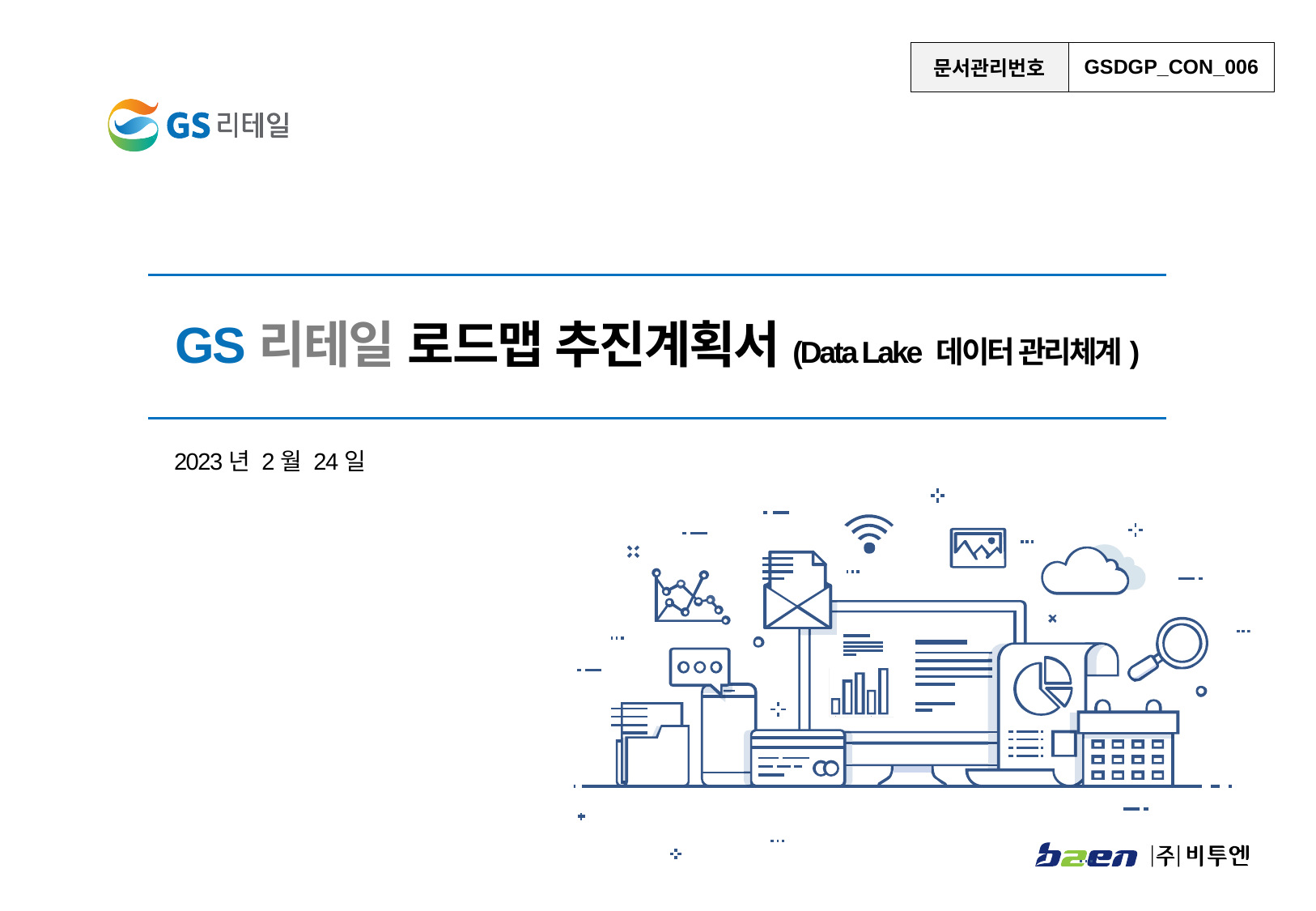

| 문서관리번호 | GSDGP\_CON\_006 |
| --- | --- |

GS리테일 로드맵 추진계획서(Data Lake 데이터 관리체계)
2023년 2월 24일